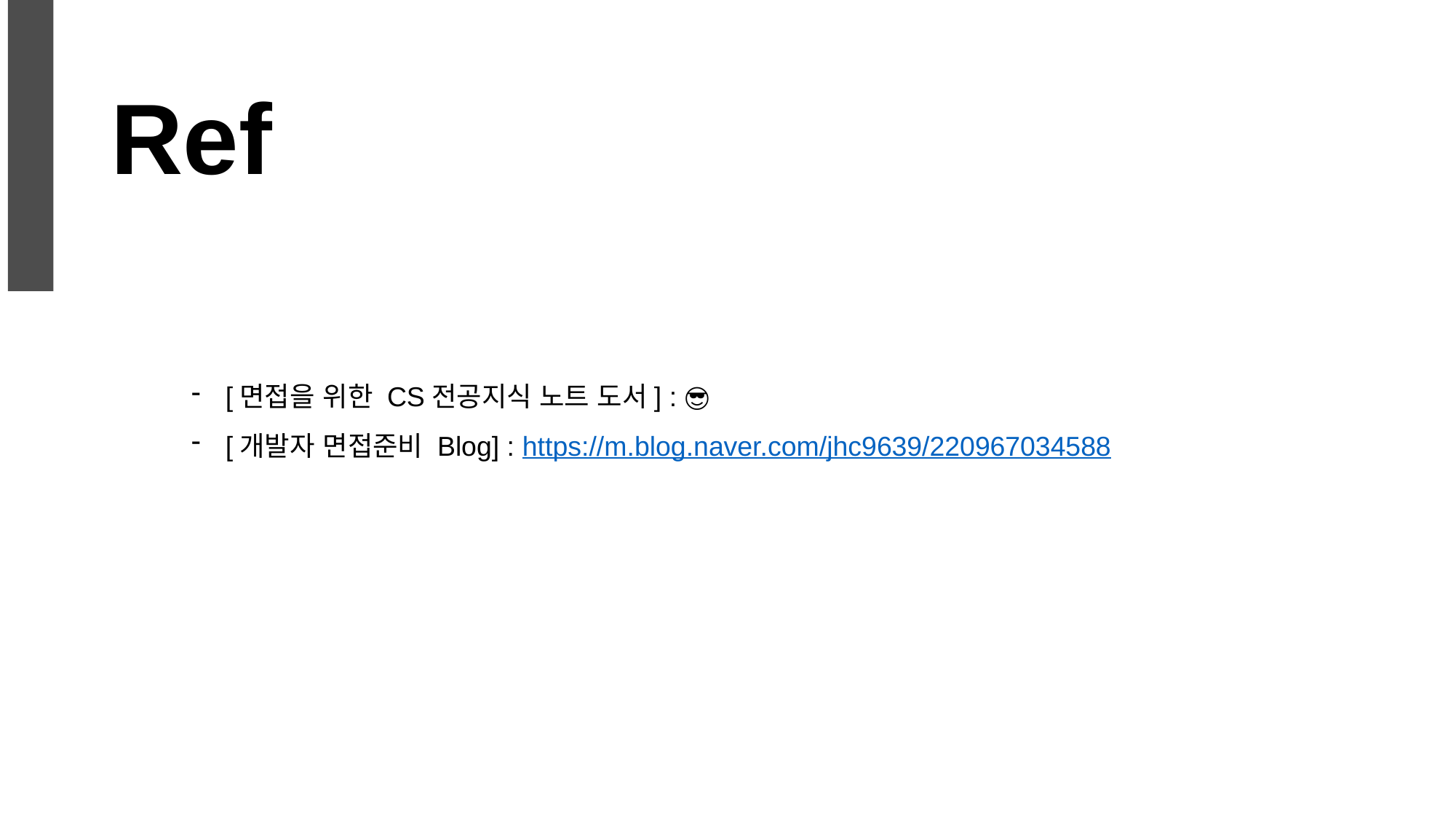

# Ref
[면접을 위한 CS전공지식 노트 도서] : 😎
[개발자 면접준비 Blog] : https://m.blog.naver.com/jhc9639/220967034588